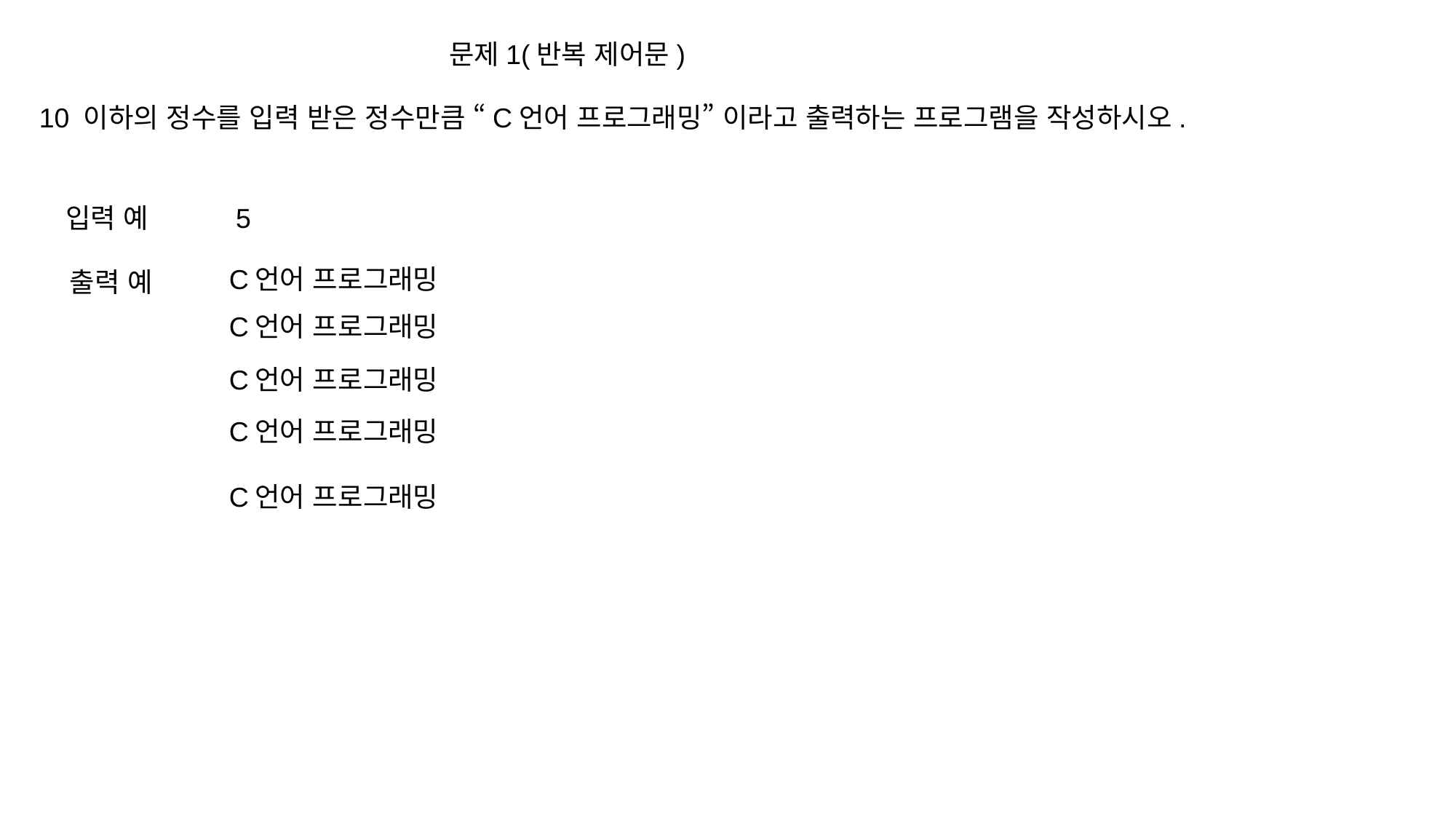

문제1(반복 제어문)
10 이하의 정수를 입력 받은 정수만큼 “C언어 프로그래밍” 이라고 출력하는 프로그램을 작성하시오.
입력 예
5
C언어 프로그래밍
출력 예
C언어 프로그래밍
C언어 프로그래밍
C언어 프로그래밍
C언어 프로그래밍